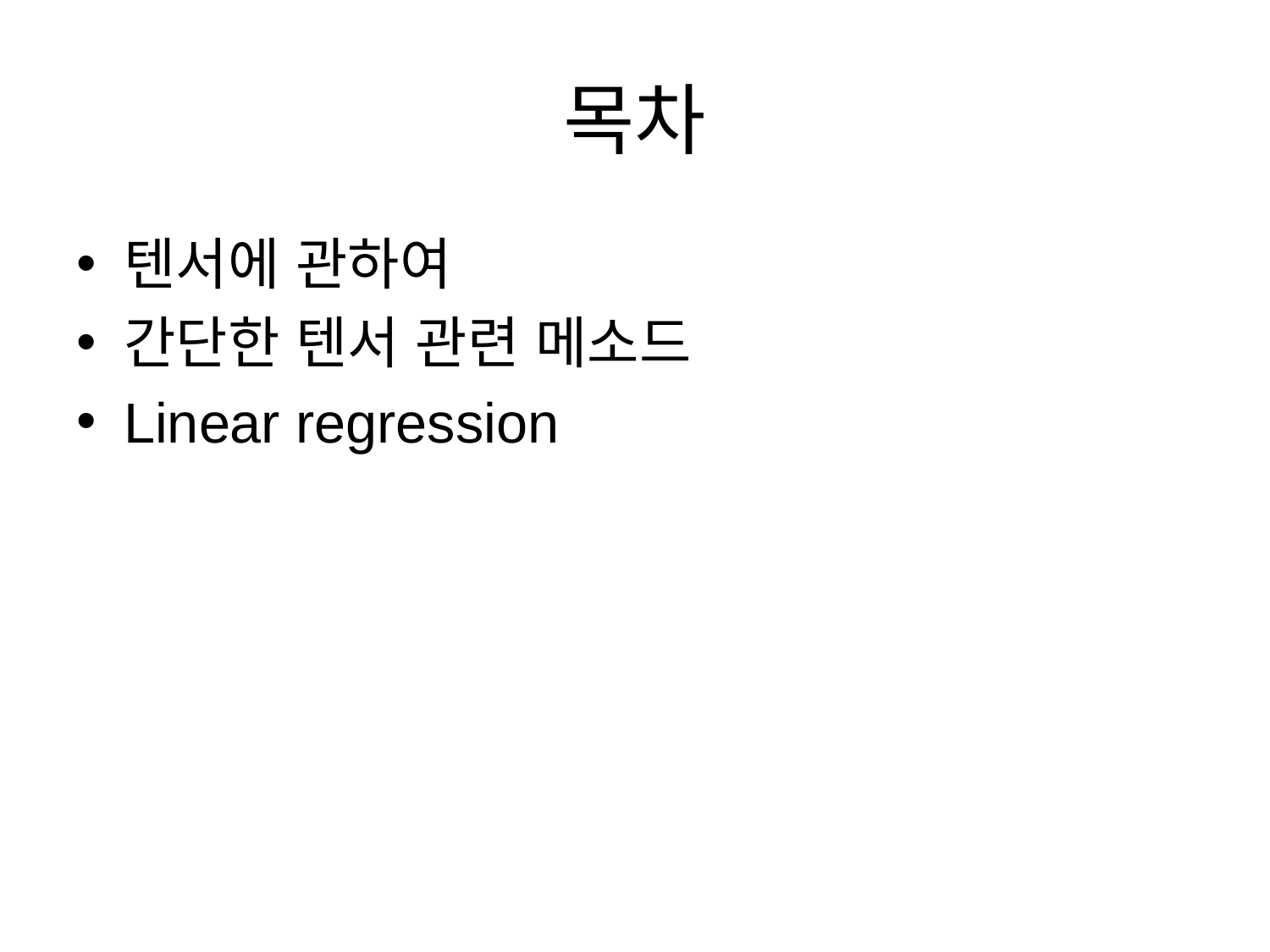

# 목차
텐서에 관하여
간단한 텐서 관련 메소드
Linear regression